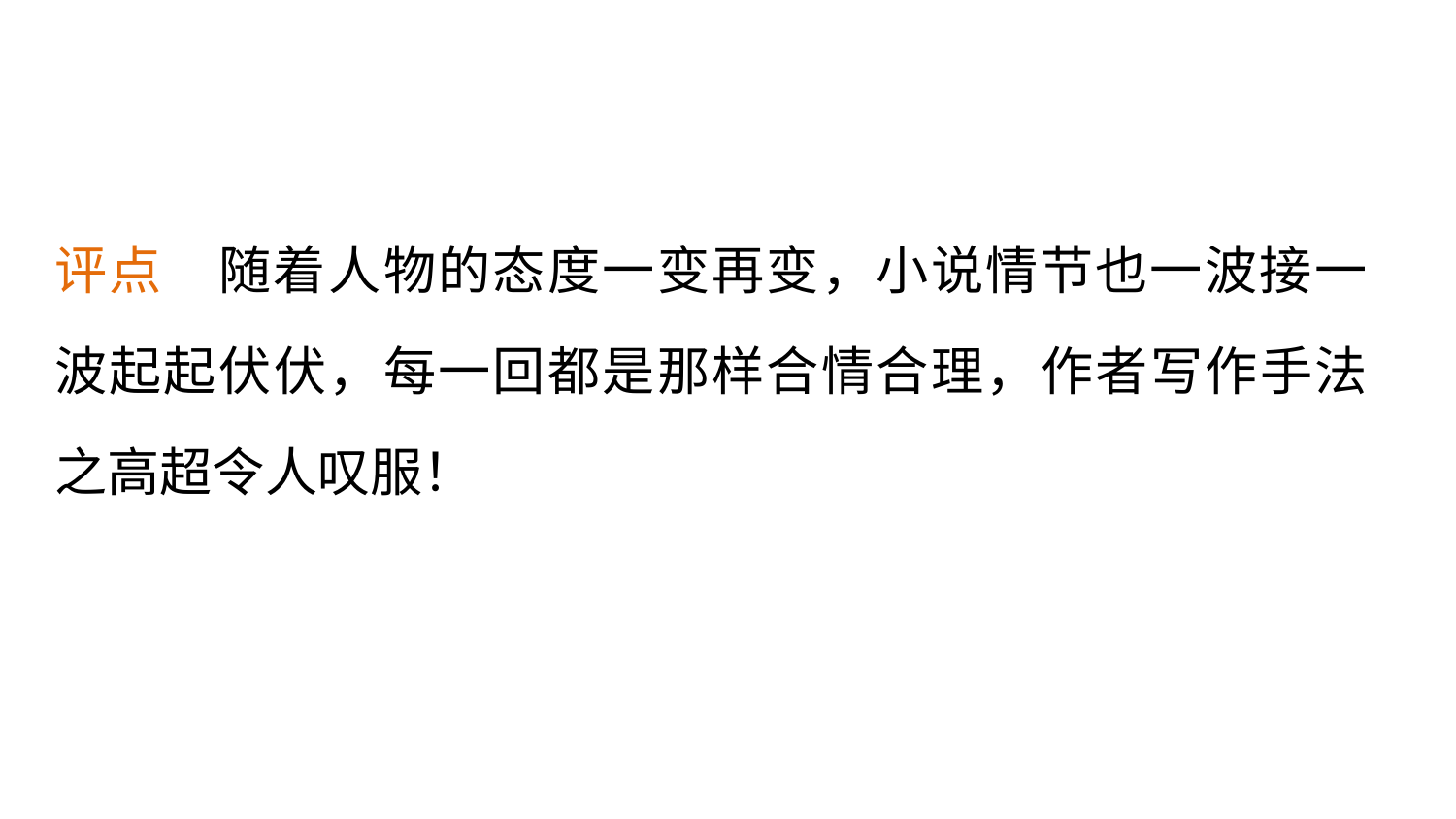

评点　随着人物的态度一变再变，小说情节也一波接一波起起伏伏，每一回都是那样合情合理，作者写作手法之高超令人叹服！